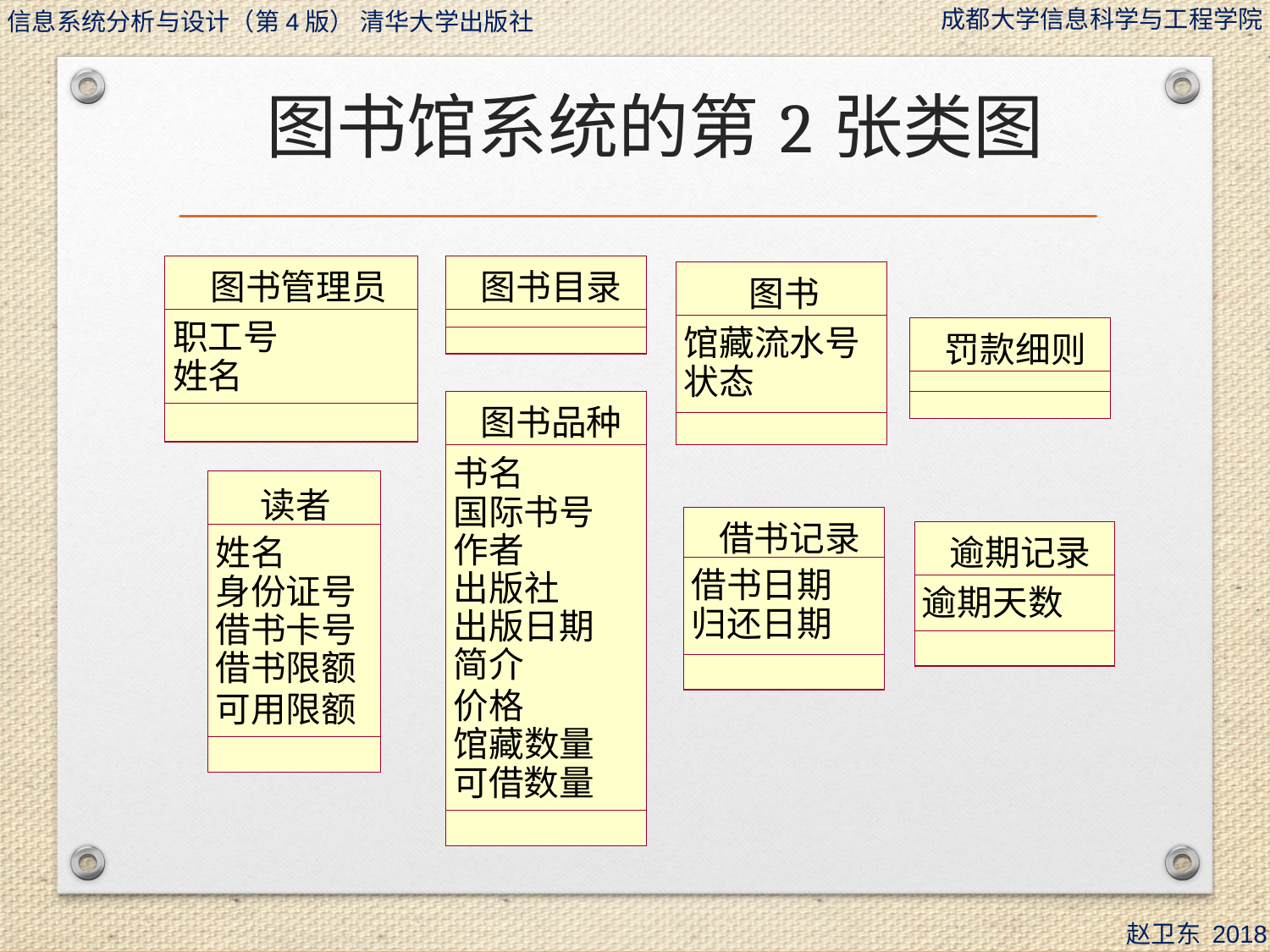

# 图书馆系统的第2张类图

图书管理员
图书目录
图书

职工号

馆藏流水号

罚款细则
姓名
状态

图书品种

书名

读者
国际书号

借书记录

作者
姓名
逾期记录

借书日期
出版社
身份证号

逾期天数
归还日期
出版日期
借书卡号

简介
借书限额

价格
可用限额
馆藏数量

可借数量